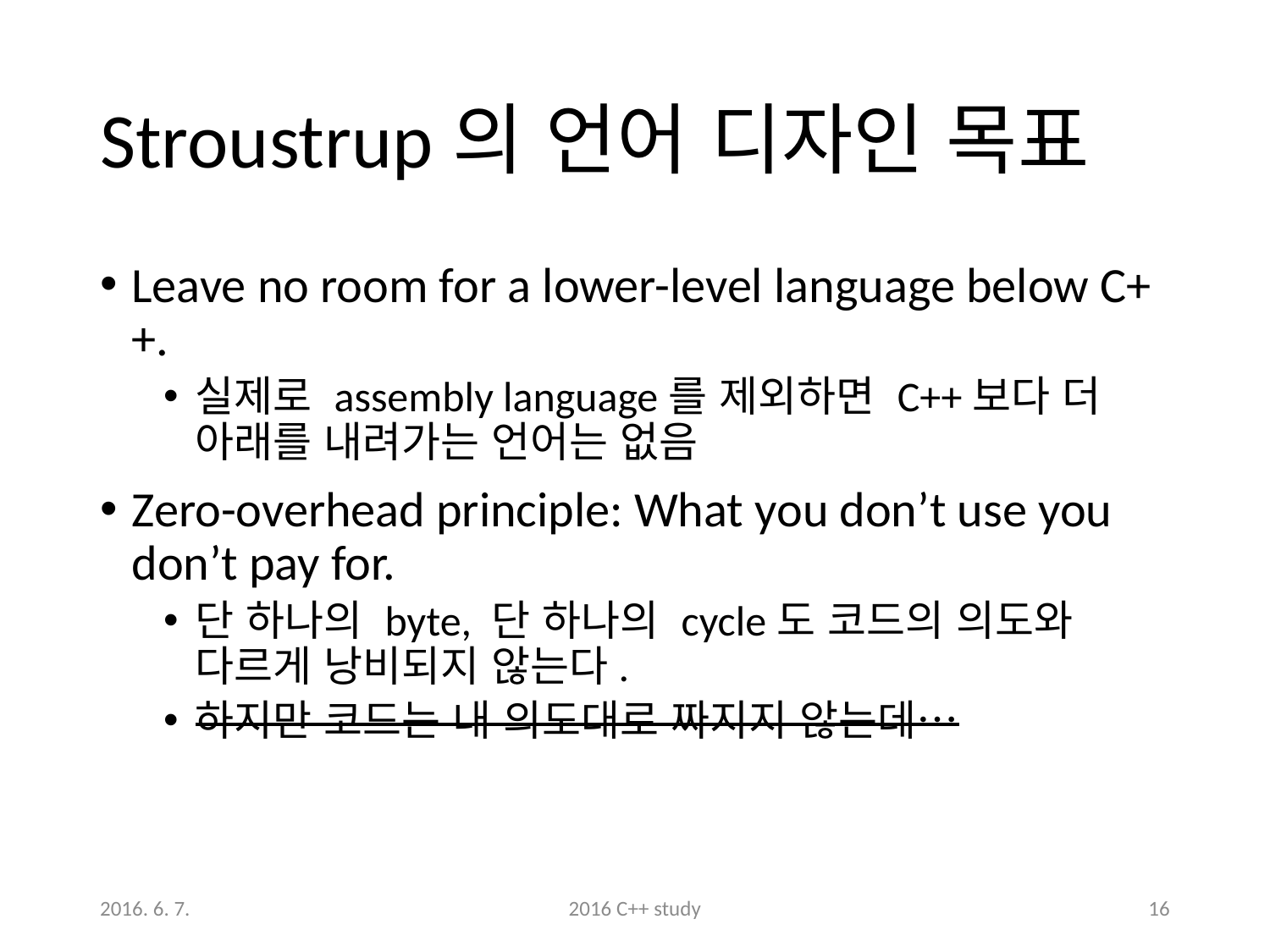

# Stroustrup의 언어 디자인 목표
Leave no room for a lower-level language below C++.
실제로 assembly language를 제외하면 C++보다 더 아래를 내려가는 언어는 없음
Zero-overhead principle: What you don’t use you don’t pay for.
단 하나의 byte, 단 하나의 cycle도 코드의 의도와 다르게 낭비되지 않는다.
하지만 코드는 내 의도대로 짜지지 않는데…
2016. 6. 7.
2016 C++ study
16